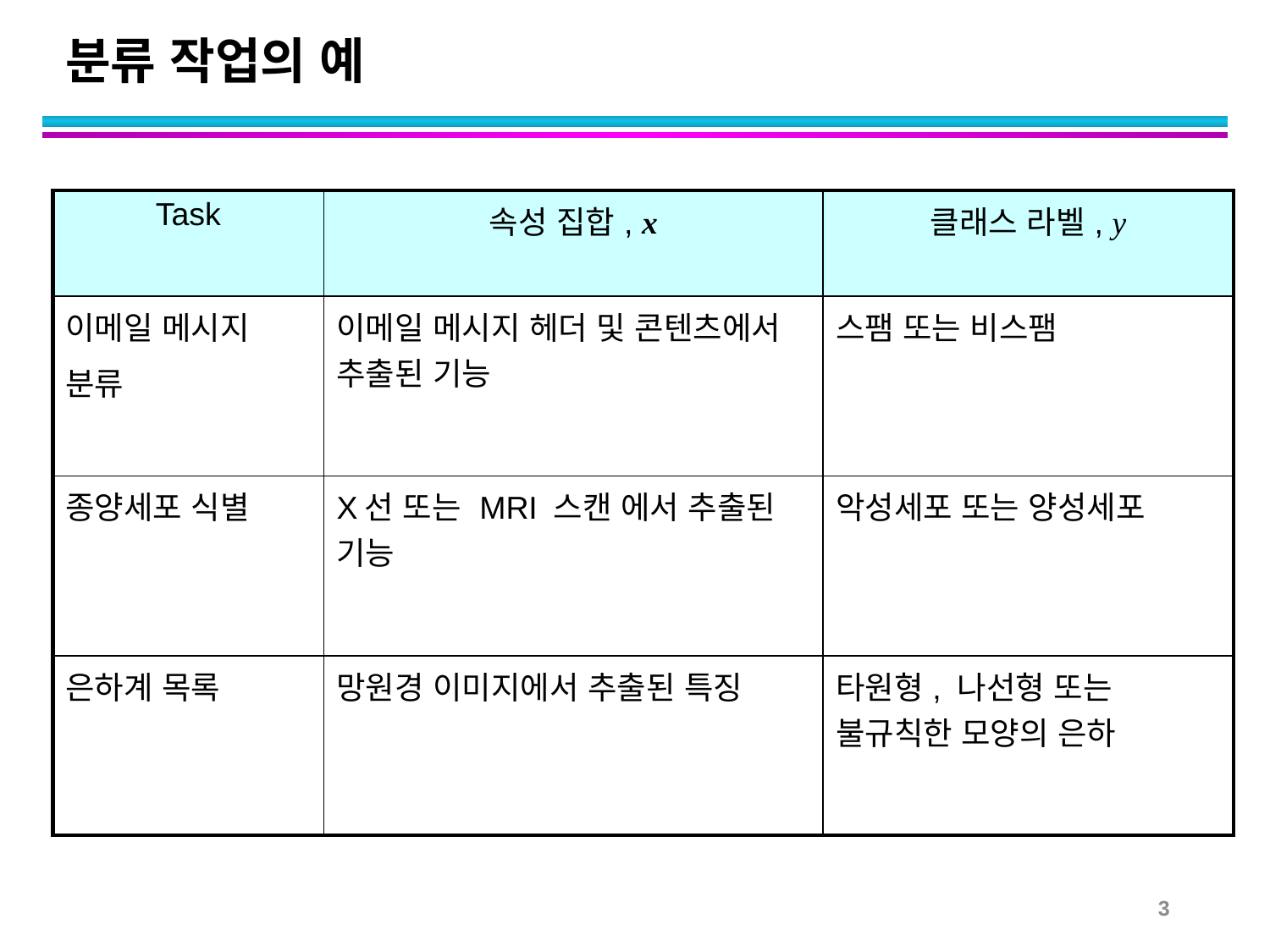

# 분류 작업의 예
| Task | 속성 집합, x | 클래스 라벨, y |
| --- | --- | --- |
| 이메일 메시지 분류 | 이메일 메시지 헤더 및 콘텐츠에서 추출된 기능 | 스팸 또는 비스팸 |
| 종양세포 식별 | X선 또는 MRI 스캔 에서 추출된 기능 | 악성세포 또는 양성세포 |
| 은하계 목록 | 망원경 이미지에서 추출된 특징 | 타원형, 나선형 또는 불규칙한 모양의 은하 |
3